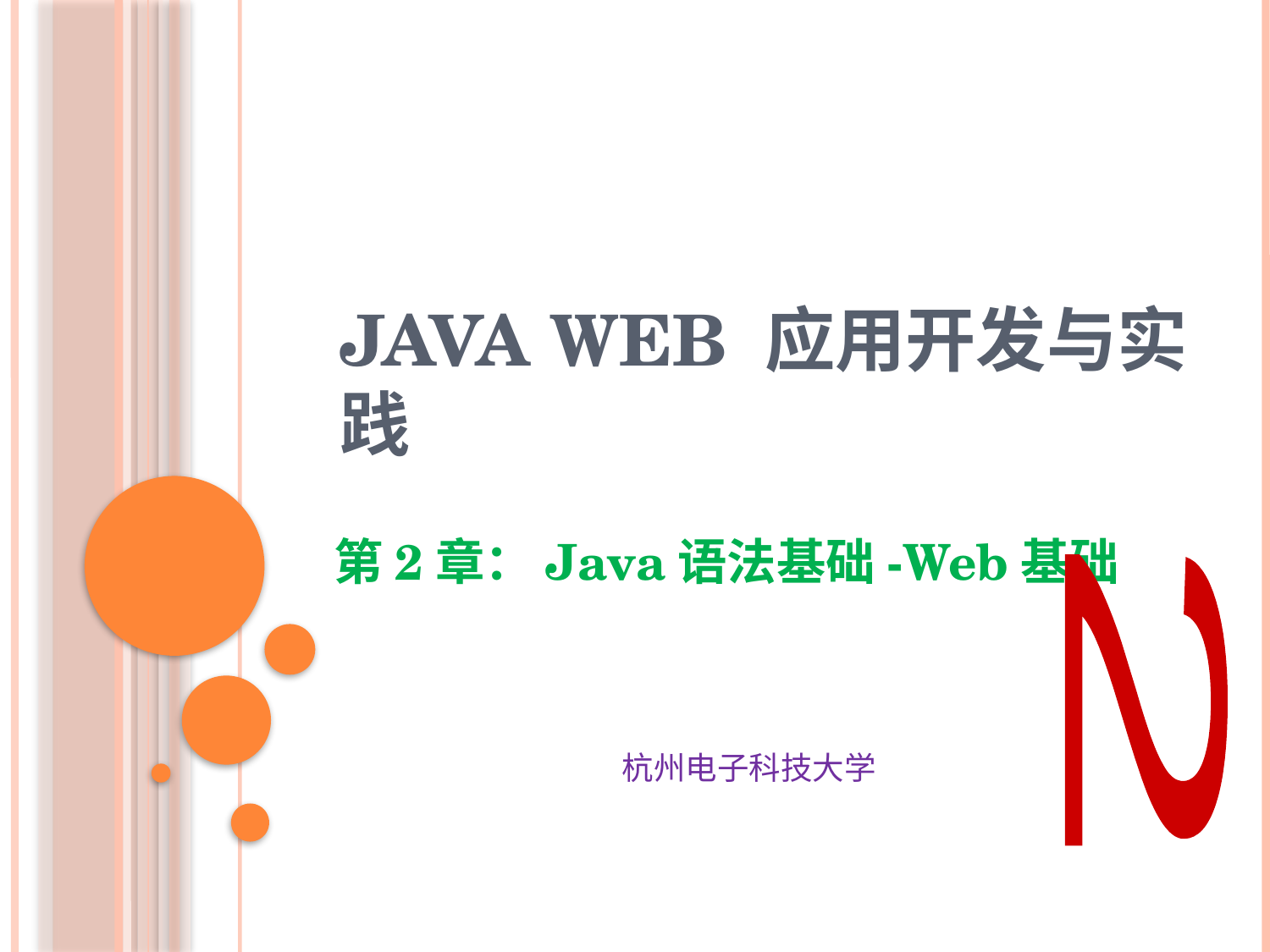

# Java Web 应用开发与实践

第2章：Java语法基础-Web基础
2

杭州电子科技大学